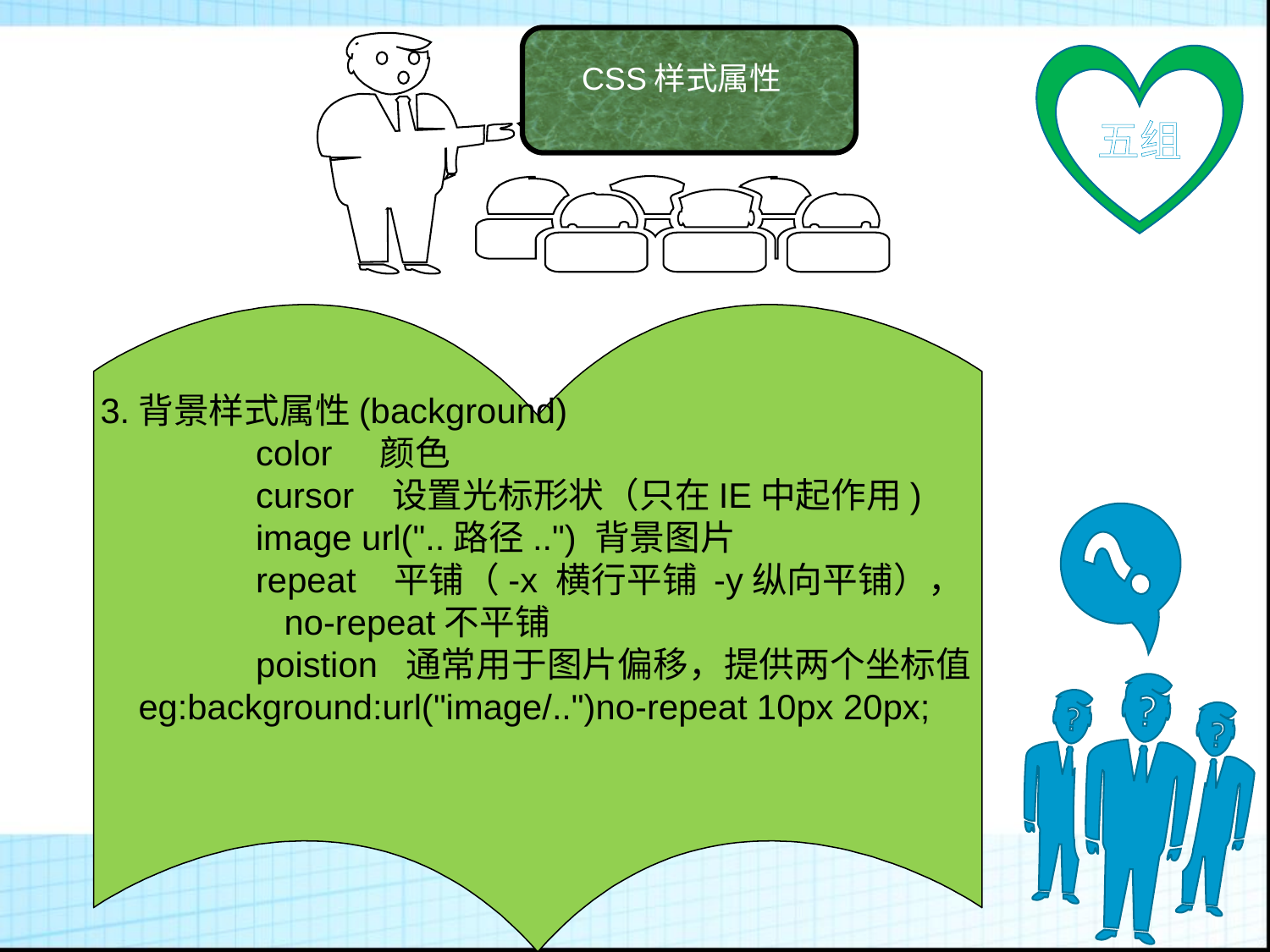

CSS样式属性

五组

           3.背景样式属性(background)
		color    颜色
		cursor   设置光标形状（只在IE中起作用)
		image url("..路径..") 背景图片
		repeat   平铺（-x 横行平铺 -y纵向平铺），
                             no-repeat不平铺
		poistion  通常用于图片偏移，提供两个坐标值
	 eg:background:url("image/..")no-repeat 10px 20px;